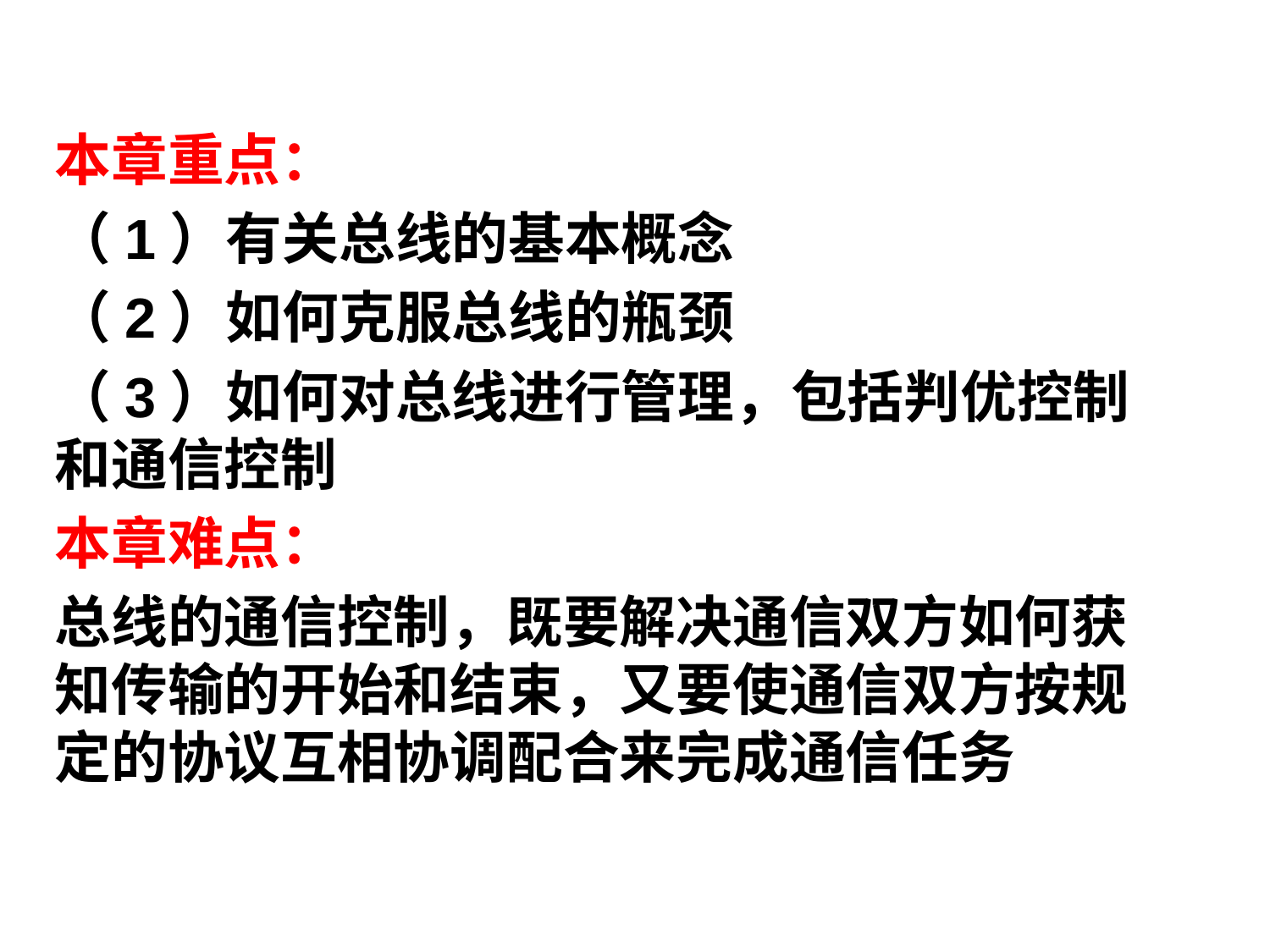

本章重点：
（1）有关总线的基本概念
（2）如何克服总线的瓶颈
（3）如何对总线进行管理，包括判优控制和通信控制
本章难点：
总线的通信控制，既要解决通信双方如何获知传输的开始和结束，又要使通信双方按规定的协议互相协调配合来完成通信任务